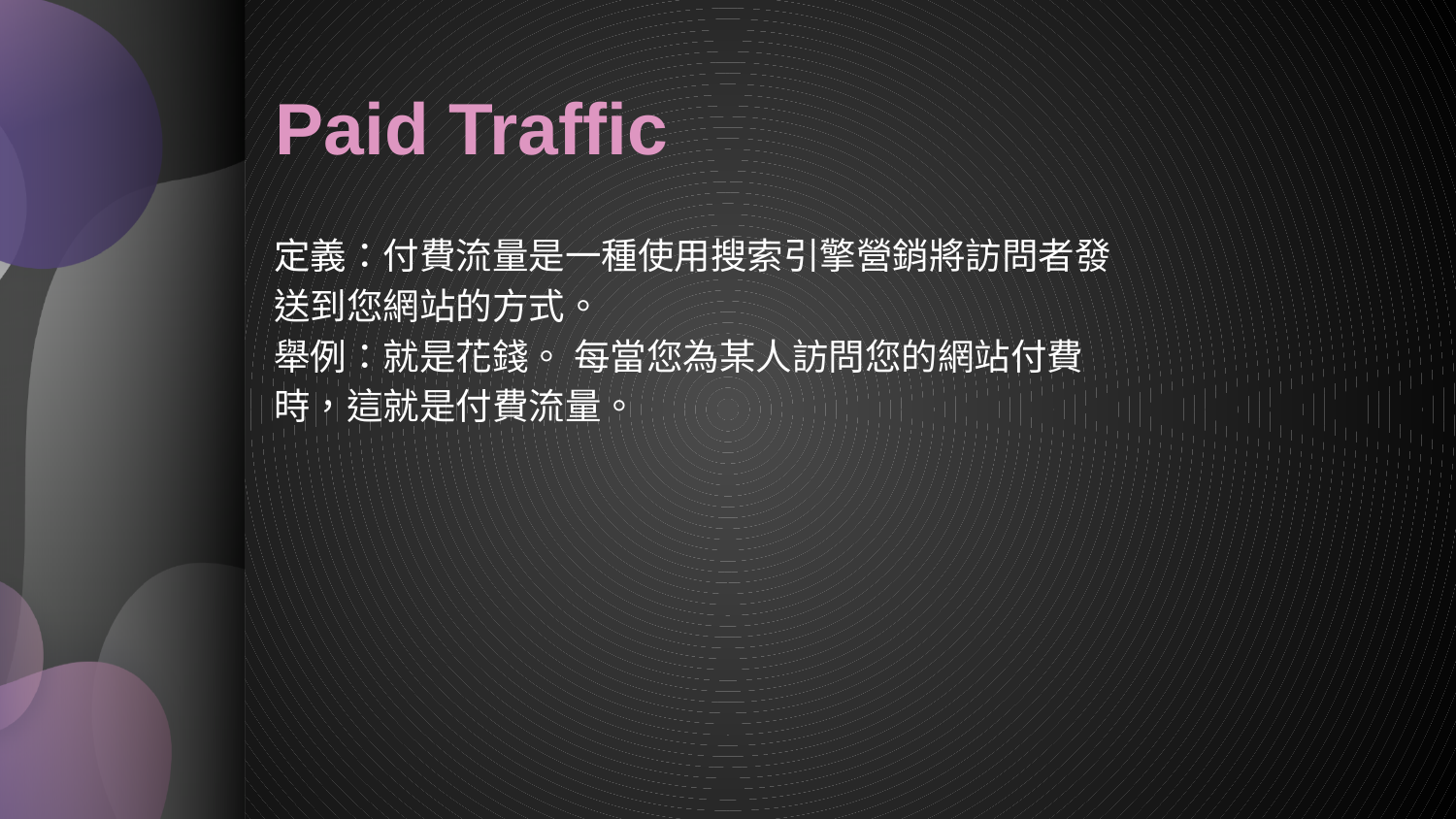

# Paid Traffic
定義：付費流量是一種使用搜索引擎營銷將訪問者發送到您網站的方式。
舉例：就是花錢。 每當您為某人訪問您的網站付費時，這就是付費流量。